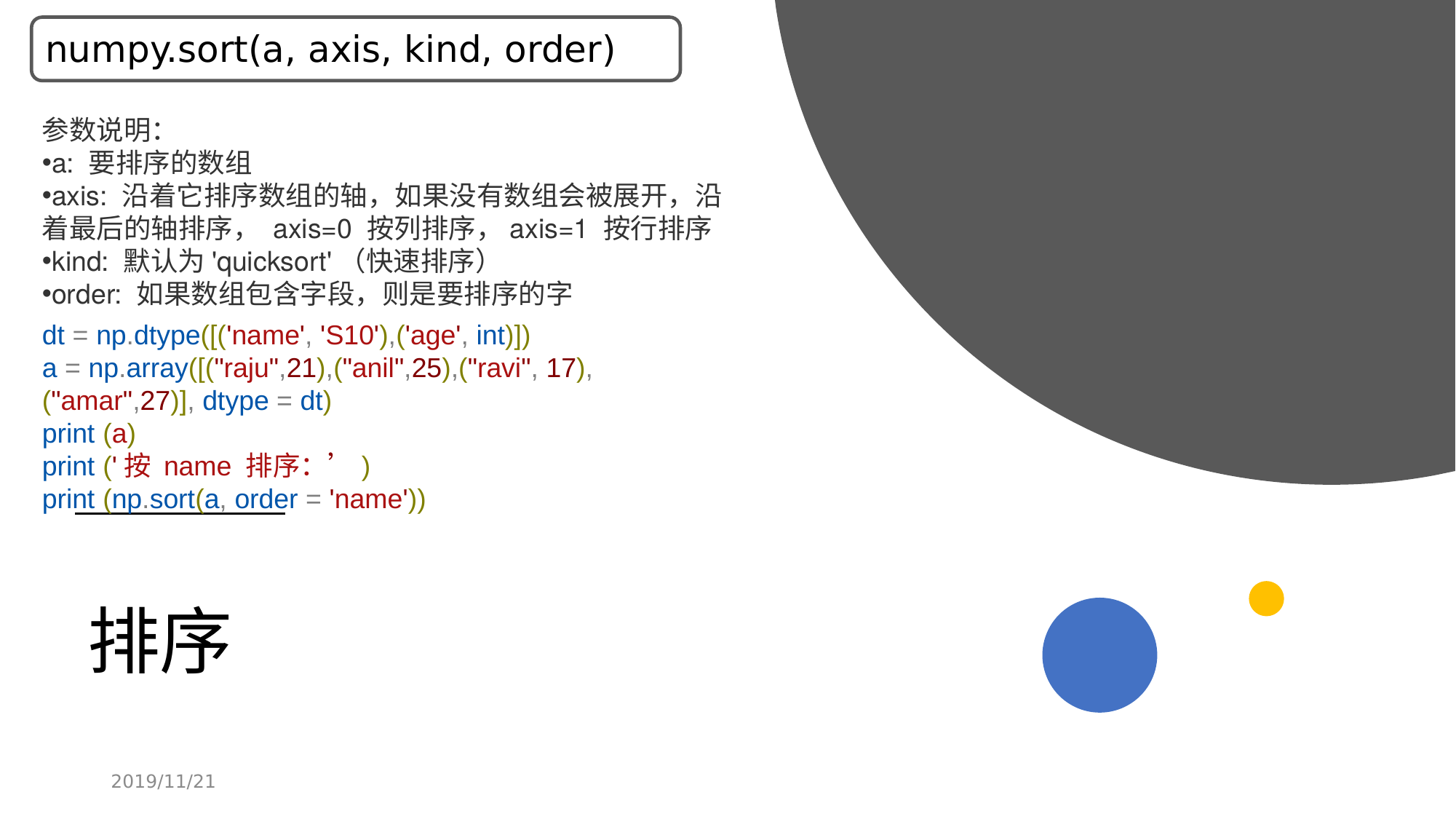

numpy.sort(a, axis, kind, order)
参数说明：
a: 要排序的数组
axis: 沿着它排序数组的轴，如果没有数组会被展开，沿着最后的轴排序， axis=0 按列排序，axis=1 按行排序
kind: 默认为'quicksort'（快速排序）
order: 如果数组包含字段，则是要排序的字
dt = np.dtype([('name', 'S10'),('age', int)])
a = np.array([("raju",21),("anil",25),("ravi", 17), ("amar",27)], dtype = dt)
print (a)
print ('按 name 排序：’)
print (np.sort(a, order = 'name'))
# 排序

2019/11/21
高级算法语言和程序设计
22